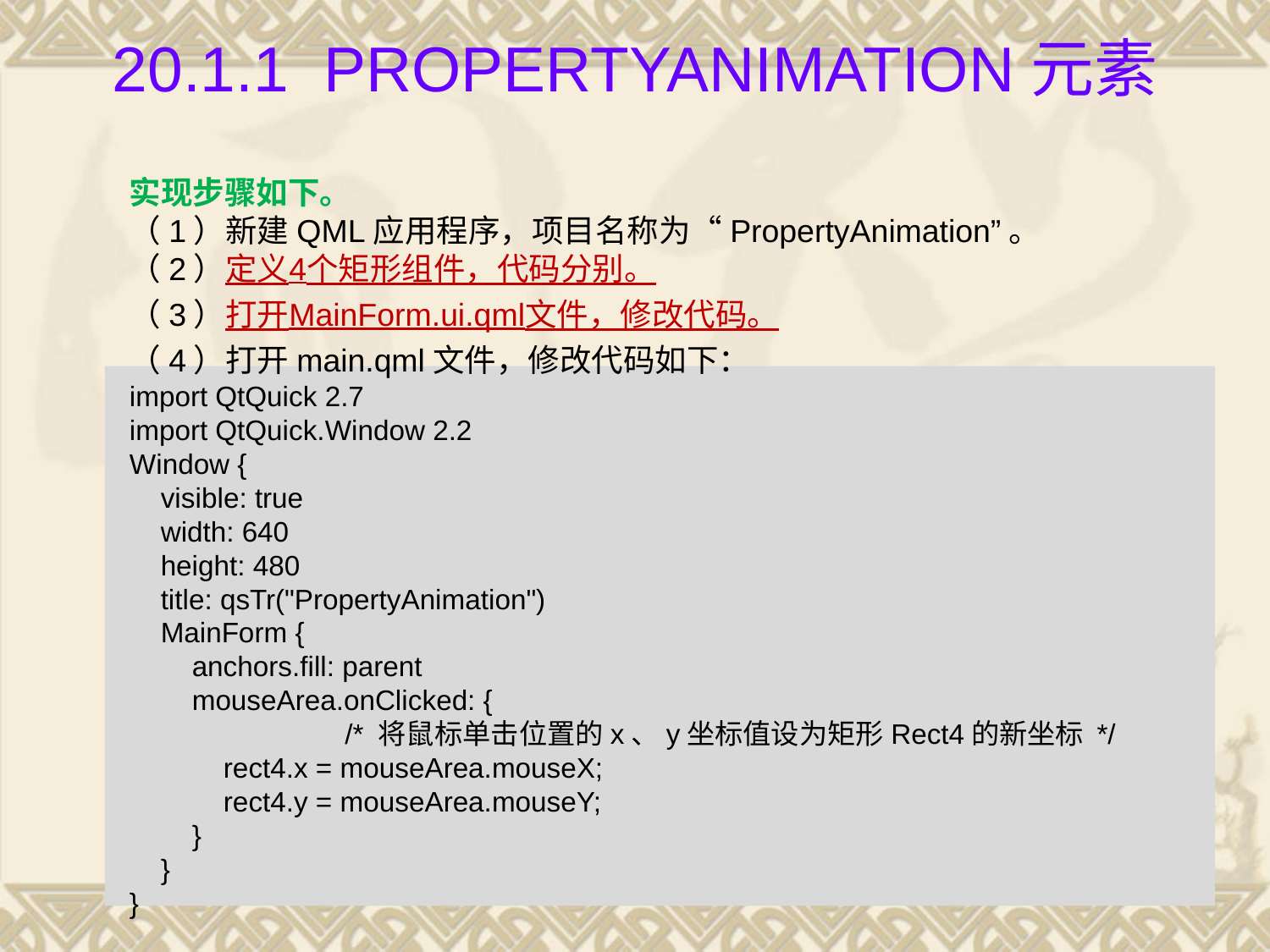

# 20.1.1  PropertyAnimation元素
实现步骤如下。
（1）新建QML应用程序，项目名称为“PropertyAnimation”。
（2）定义4个矩形组件，代码分别。
（3）打开MainForm.ui.qml文件，修改代码。
（4）打开main.qml文件，修改代码如下：
import QtQuick 2.7
import QtQuick.Window 2.2
Window {
    visible: true
    width: 640
    height: 480
    title: qsTr("PropertyAnimation")
    MainForm {
        anchors.fill: parent
        mouseArea.onClicked: {
		   /* 将鼠标单击位置的x、y坐标值设为矩形Rect4的新坐标 */
            rect4.x = mouseArea.mouseX;
            rect4.y = mouseArea.mouseY;
        }
    }
}